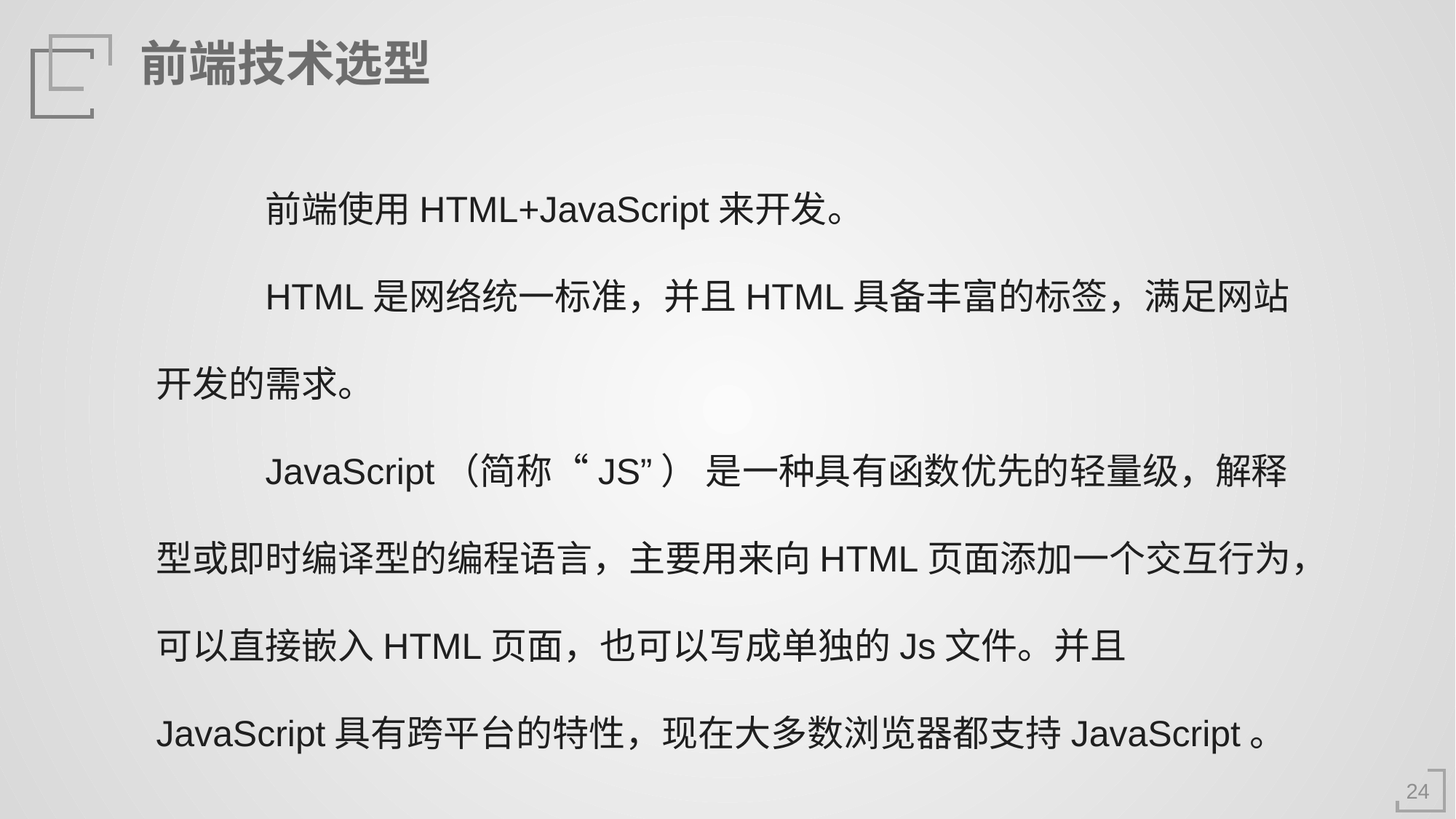

前端技术选型
	前端使用HTML+JavaScript来开发。
	HTML是网络统一标准，并且HTML具备丰富的标签，满足网站开发的需求。
	JavaScript（简称“JS”） 是一种具有函数优先的轻量级，解释型或即时编译型的编程语言，主要用来向HTML页面添加一个交互行为，可以直接嵌入HTML页面，也可以写成单独的Js文件。并且JavaScript具有跨平台的特性，现在大多数浏览器都支持JavaScript。